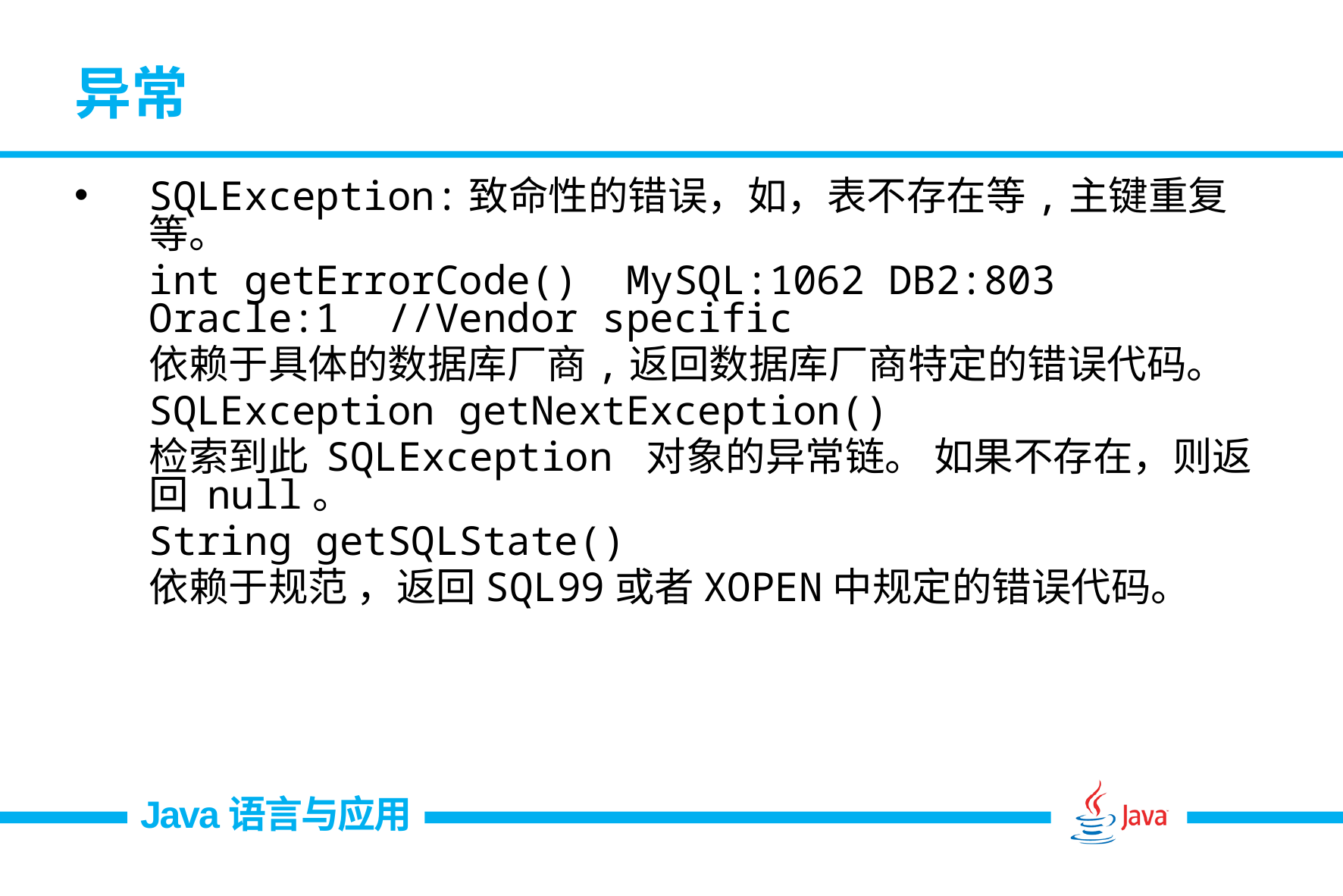

# 异常
SQLException:致命性的错误，如，表不存在等,主键重复等。
	int getErrorCode()  MySQL:1062 DB2:803 Oracle:1  //Vendor specific
	依赖于具体的数据库厂商,返回数据库厂商特定的错误代码。
	SQLException getNextException()
	检索到此 SQLException 对象的异常链。 如果不存在，则返回 null。
	String getSQLState()
 	依赖于规范 ，返回SQL99或者XOPEN中规定的错误代码。